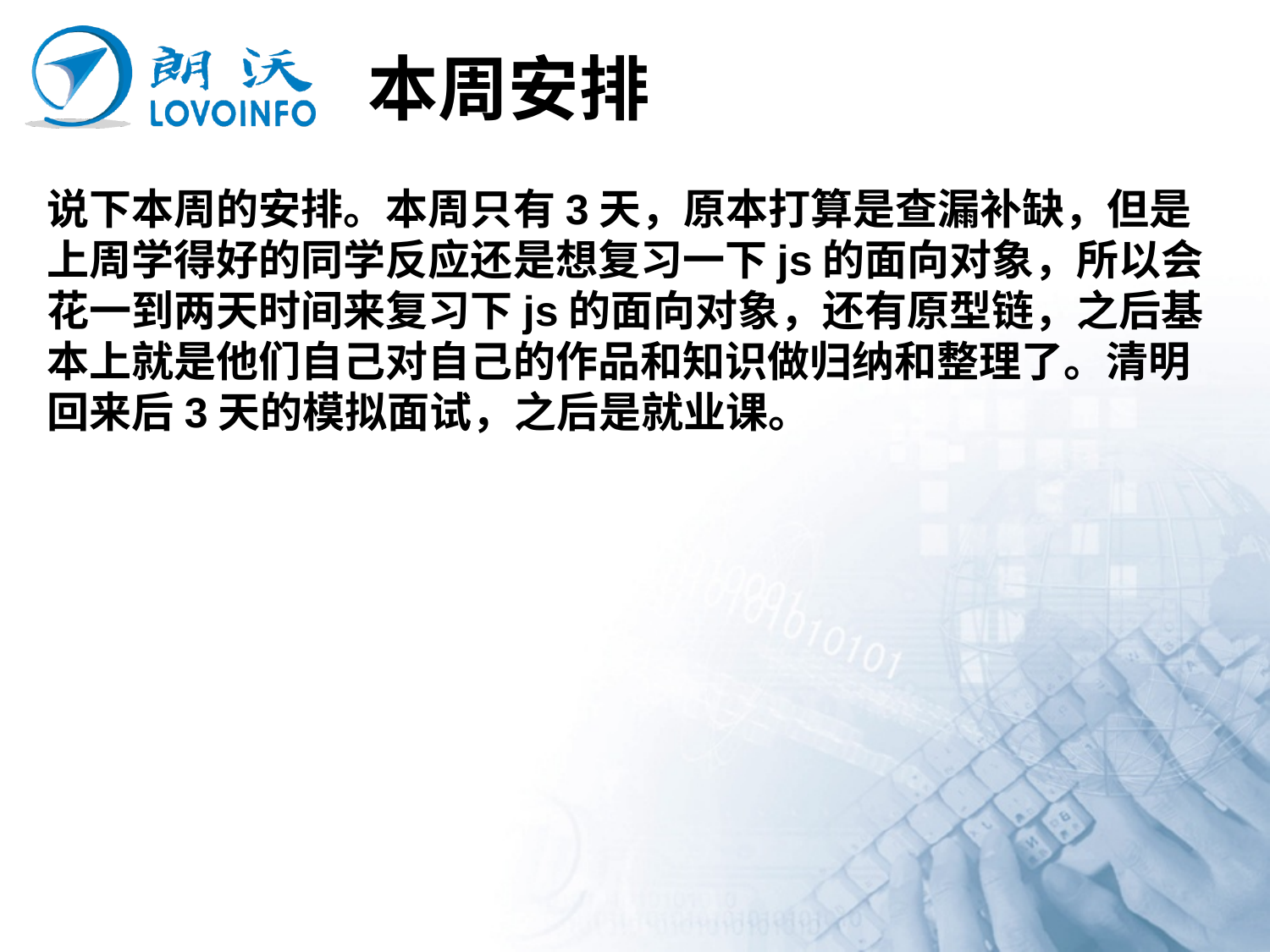

本周安排
说下本周的安排。本周只有3天，原本打算是查漏补缺，但是上周学得好的同学反应还是想复习一下js的面向对象，所以会花一到两天时间来复习下js的面向对象，还有原型链，之后基本上就是他们自己对自己的作品和知识做归纳和整理了。清明回来后3天的模拟面试，之后是就业课。